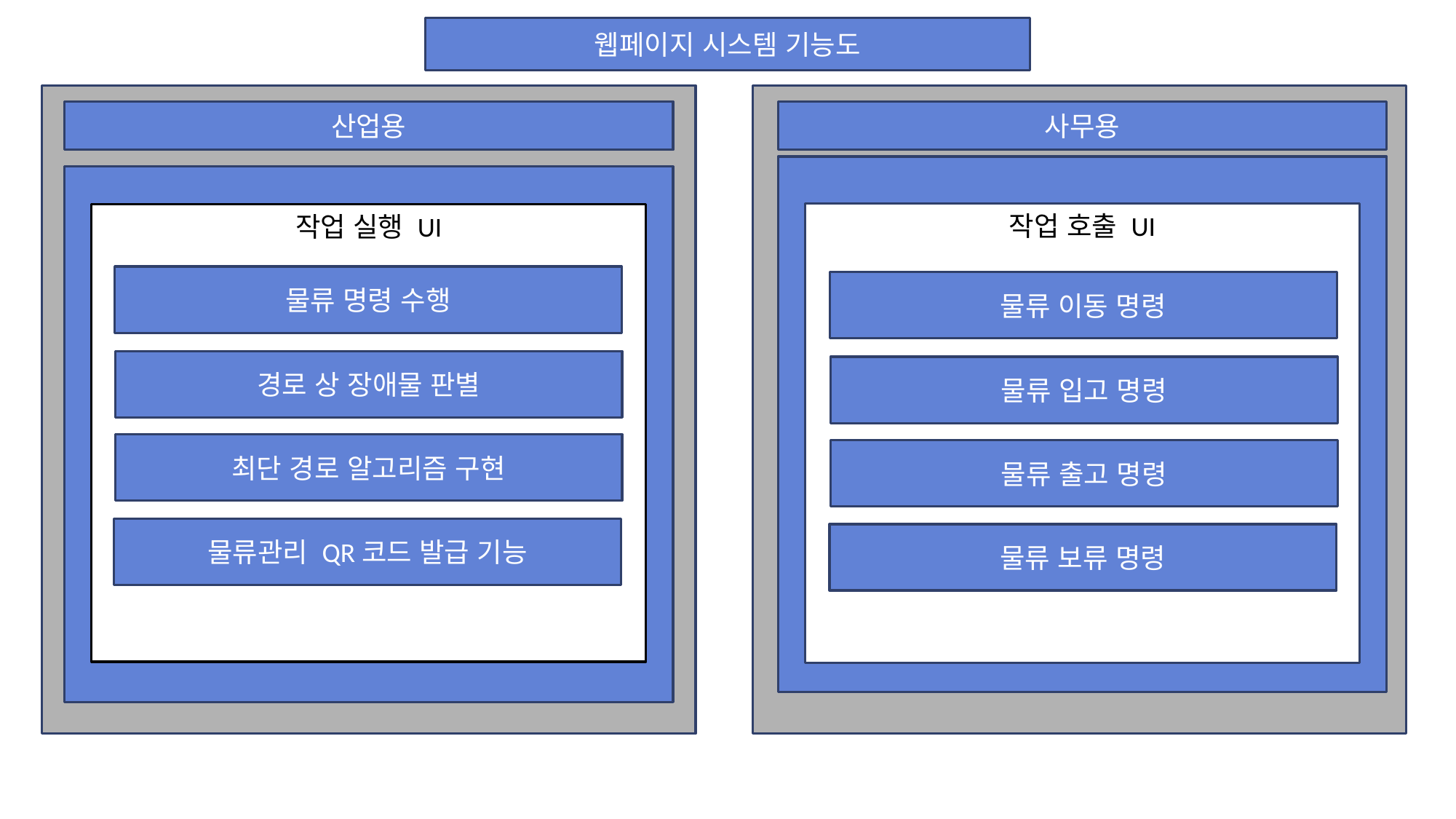

웹페이지 시스템 기능도

산업용
사무용

작업 호출 UI
작업 실행 UI
물류 명령 수행
물류 이동 명령
경로 상 장애물 판별
물류 입고 명령
최단 경로 알고리즘 구현
물류 출고 명령
물류관리 QR코드 발급 기능
물류 보류 명령